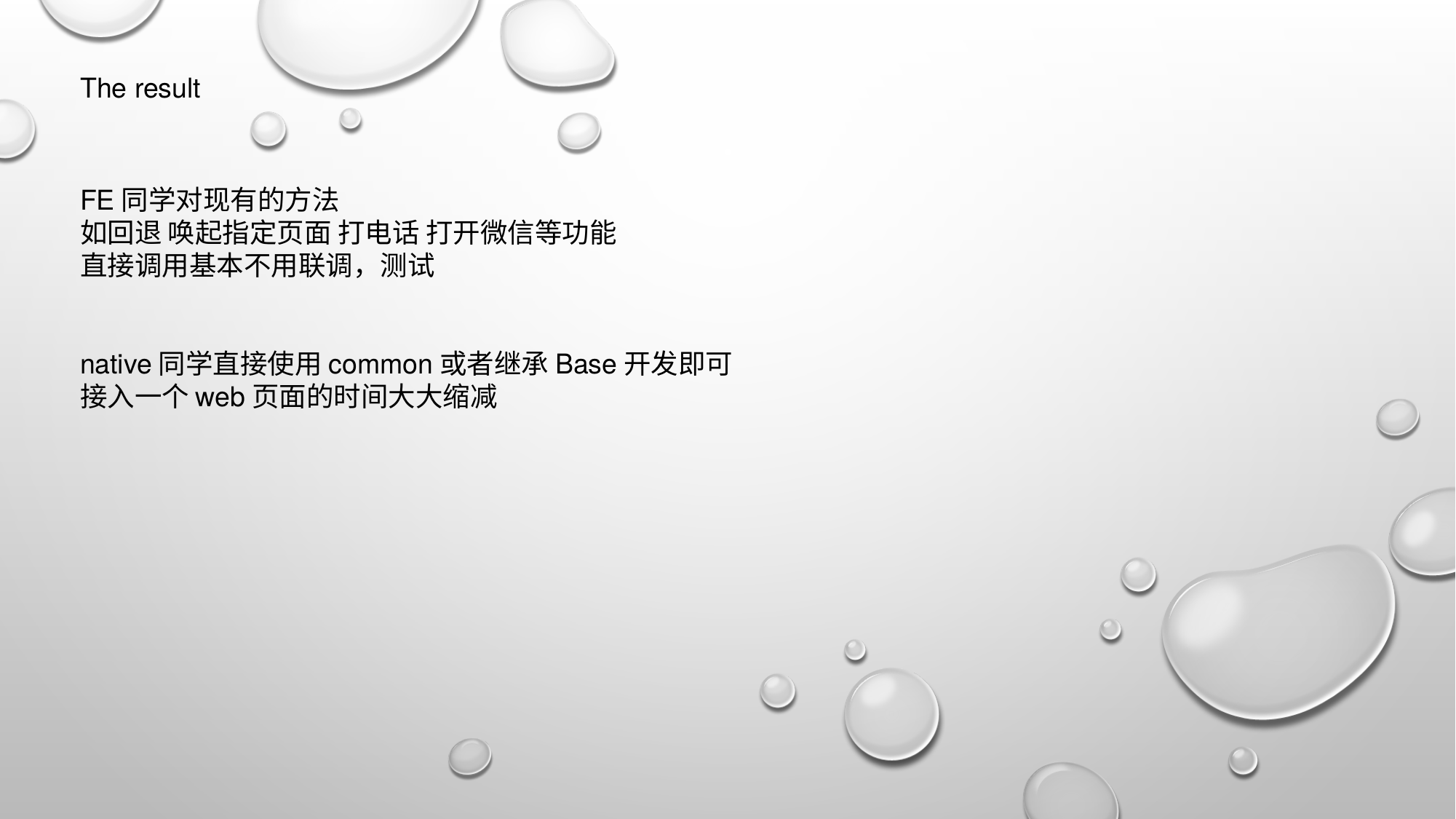

The result
FE同学对现有的方法
如回退 唤起指定页面 打电话 打开微信等功能
直接调用基本不用联调，测试

native同学直接使用common或者继承Base开发即可
接入一个web页面的时间大大缩减